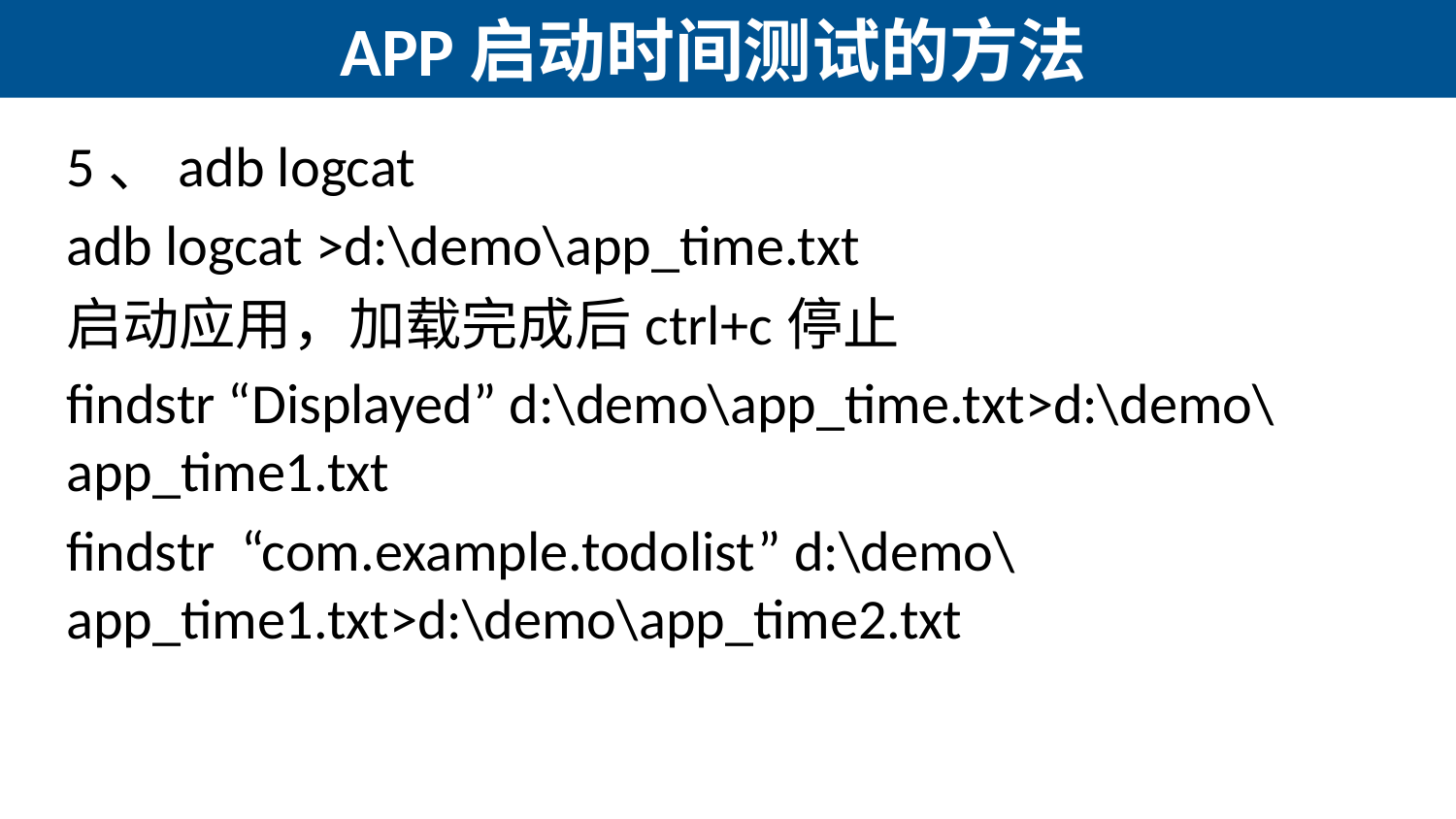

# APP启动时间测试的方法
5、adb logcat
adb logcat >d:\demo\app_time.txt
启动应用，加载完成后ctrl+c停止
findstr “Displayed” d:\demo\app_time.txt>d:\demo\app_time1.txt
findstr  “com.example.todolist” d:\demo\app_time1.txt>d:\demo\app_time2.txt